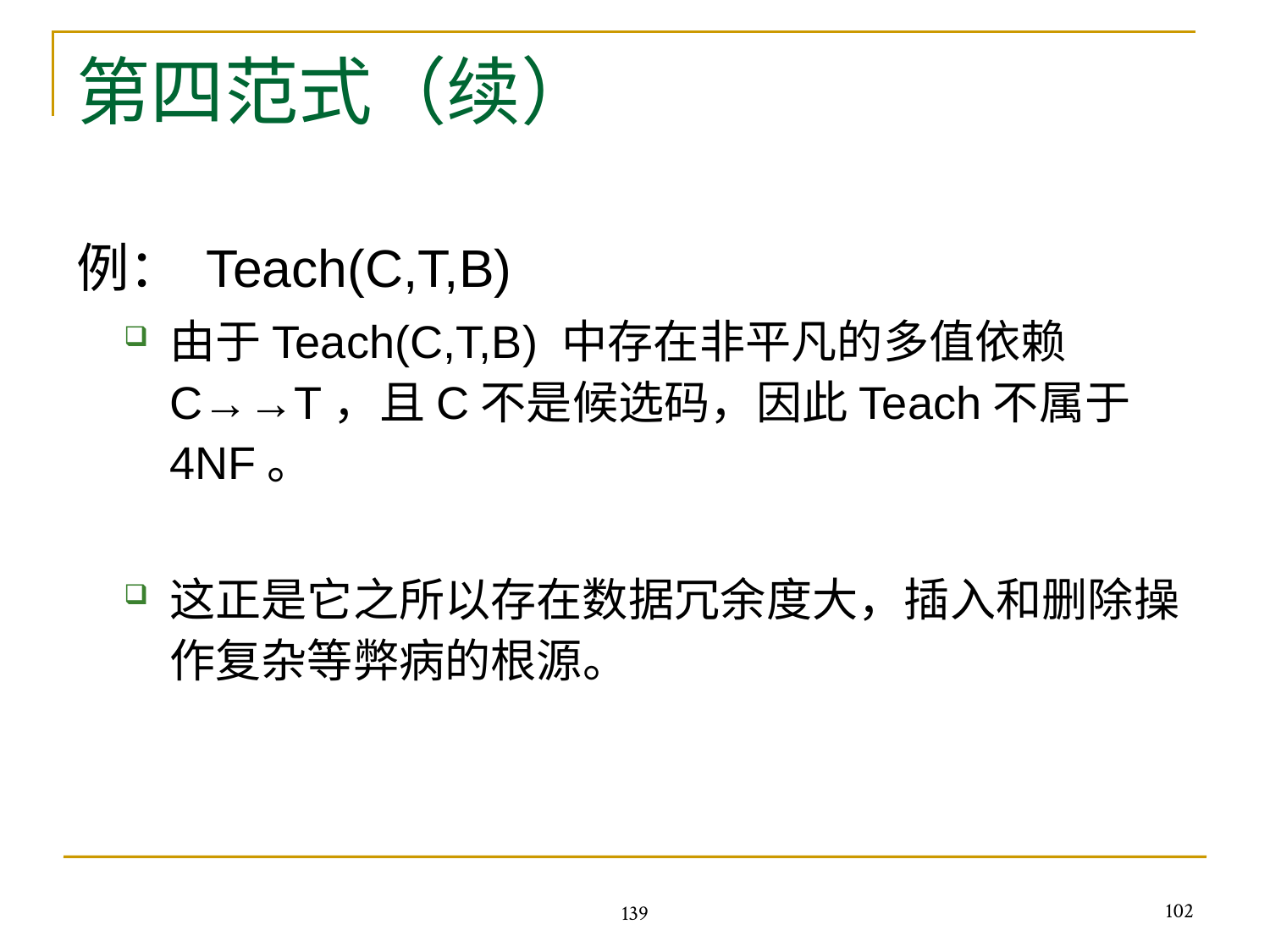

# 第四范式（续）
例： Teach(C,T,B)
由于Teach(C,T,B) 中存在非平凡的多值依赖C→→T，且C不是候选码，因此Teach不属于4NF。

这正是它之所以存在数据冗余度大，插入和删除操作复杂等弊病的根源。
102
139